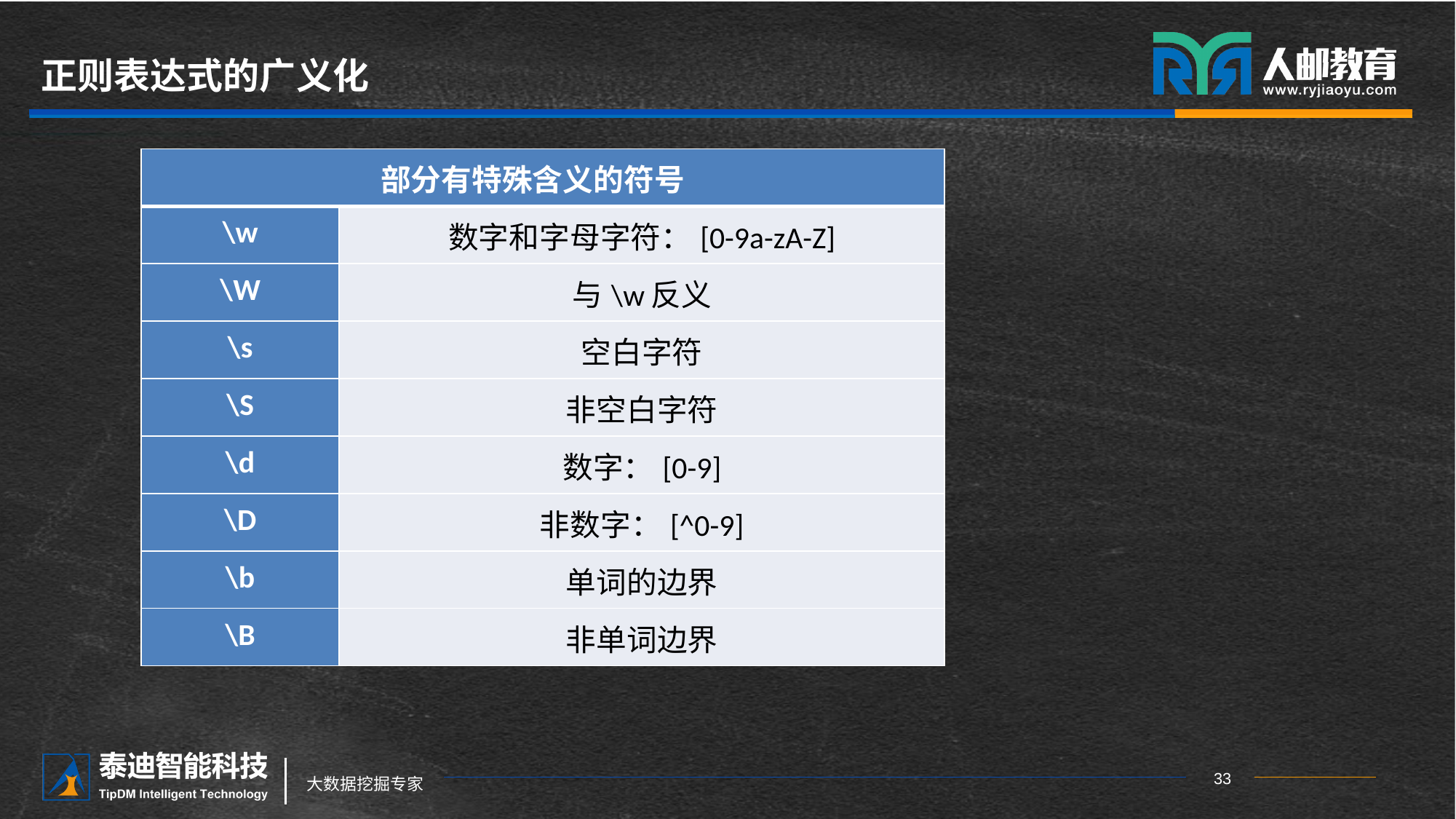

# 正则表达式的广义化
| 部分有特殊含义的符号 |  |
| --- | --- |
| \w | 数字和字母字符：[0-9a-zA-Z] |
| \W | 与\w反义 |
| \s | 空白字符 |
| \S | 非空白字符 |
| \d | 数字：[0-9] |
| \D | 非数字：[^0-9] |
| \b | 单词的边界 |
| \B | 非单词边界 |